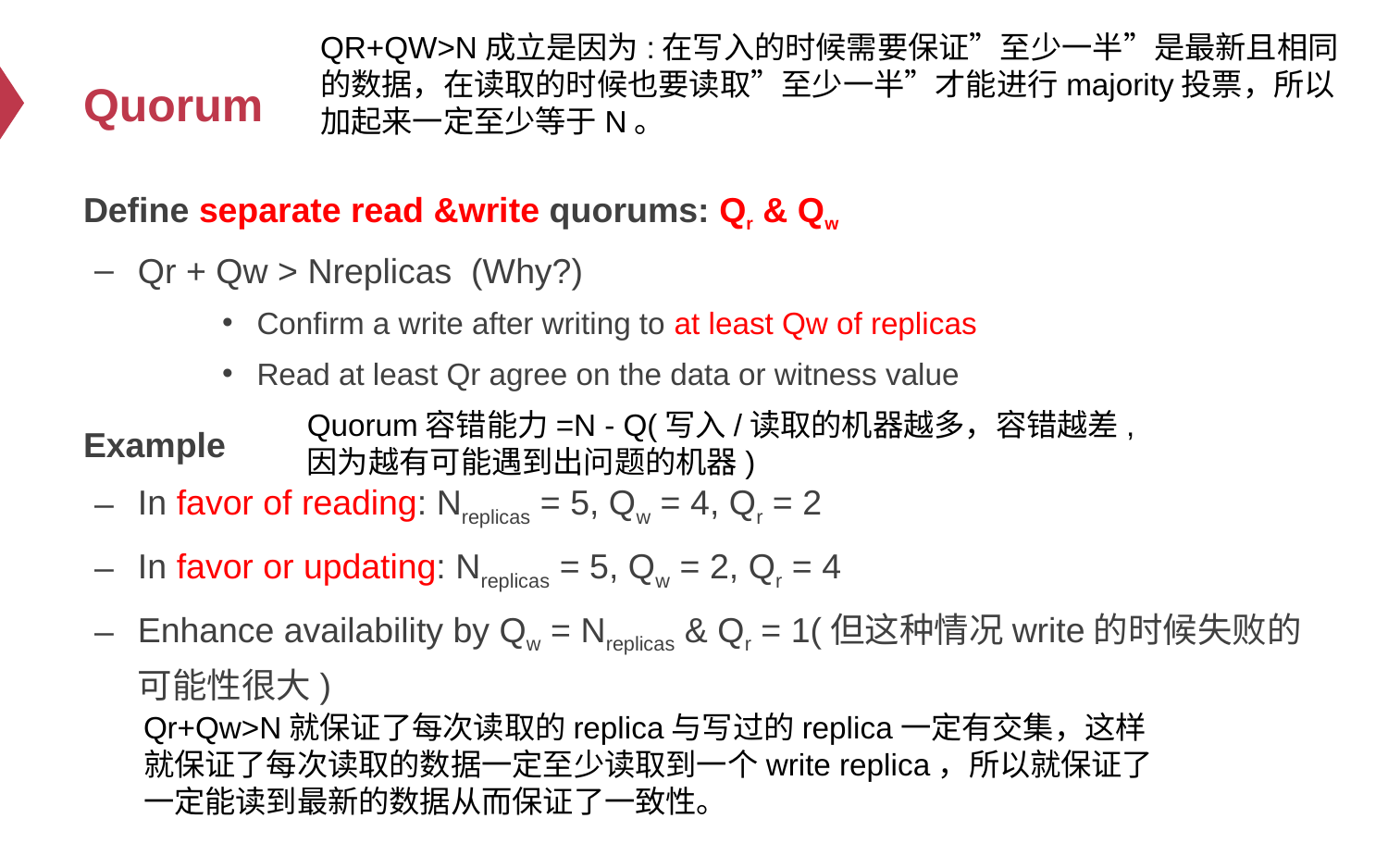

QR+QW>N成立是因为:在写入的时候需要保证”至少一半”是最新且相同的数据，在读取的时候也要读取”至少一半”才能进行majority投票，所以加起来一定至少等于N。
# Quorum
Define separate read &write quorums: Qr & Qw
Qr + Qw > Nreplicas  (Why?)
Confirm a write after writing to at least Qw of replicas
Read at least Qr agree on the data or witness value
Example
In favor of reading: Nreplicas = 5, Qw = 4, Qr = 2
In favor or updating: Nreplicas = 5, Qw = 2, Qr = 4
Enhance availability by Qw = Nreplicas & Qr = 1(但这种情况write的时候失败的可能性很大)

Quorum容错能力=N - Q(写入/读取的机器越多，容错越差,因为越有可能遇到出问题的机器)
Qr+Qw>N就保证了每次读取的replica与写过的replica一定有交集，这样就保证了每次读取的数据一定至少读取到一个write replica，所以就保证了一定能读到最新的数据从而保证了一致性。
15